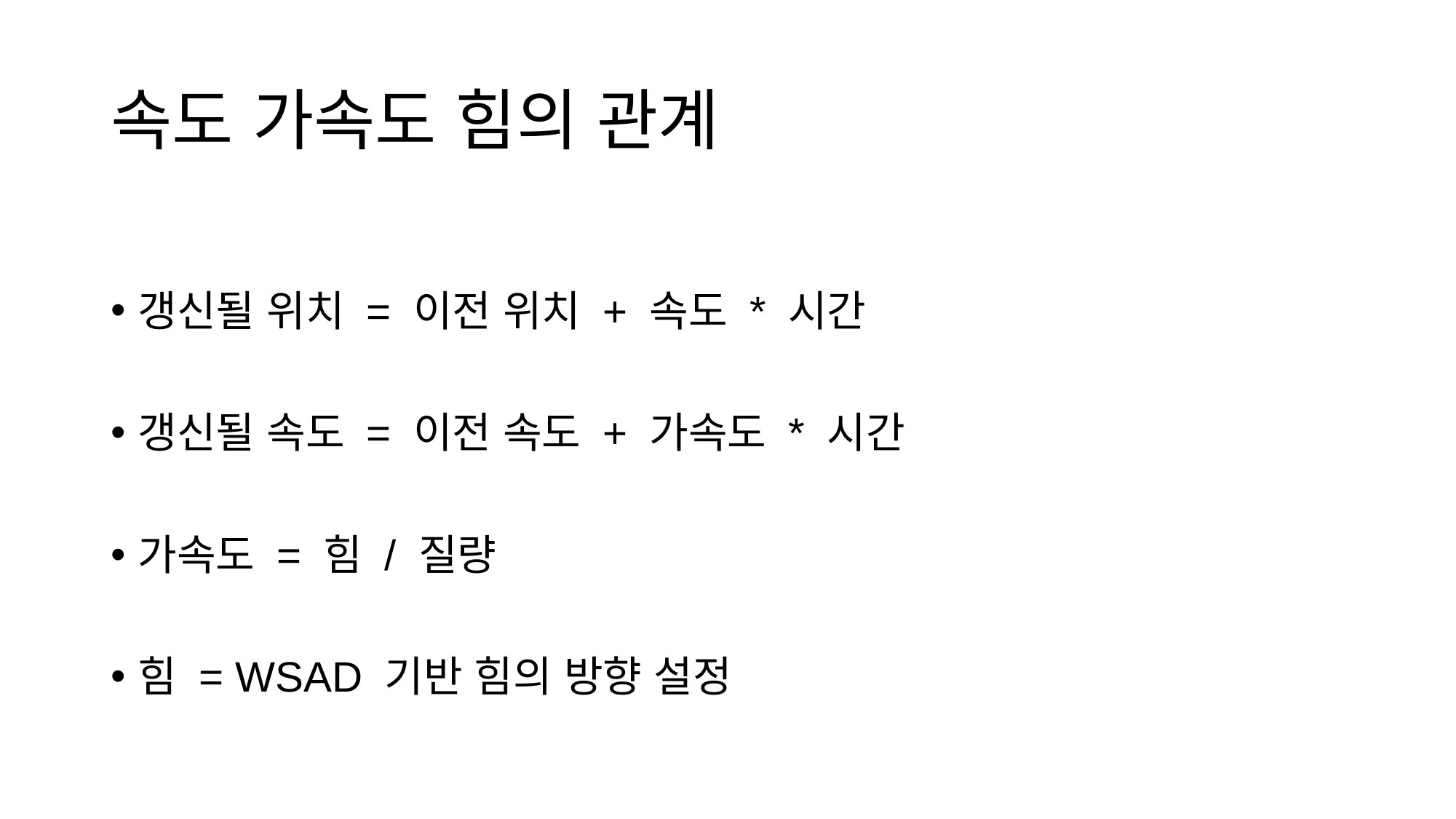

# 속도 가속도 힘의 관계

갱신될 위치 = 이전 위치 + 속도 * 시간

갱신될 속도 = 이전 속도 + 가속도 * 시간

가속도 = 힘 / 질량

힘 = WSAD 기반 힘의 방향 설정